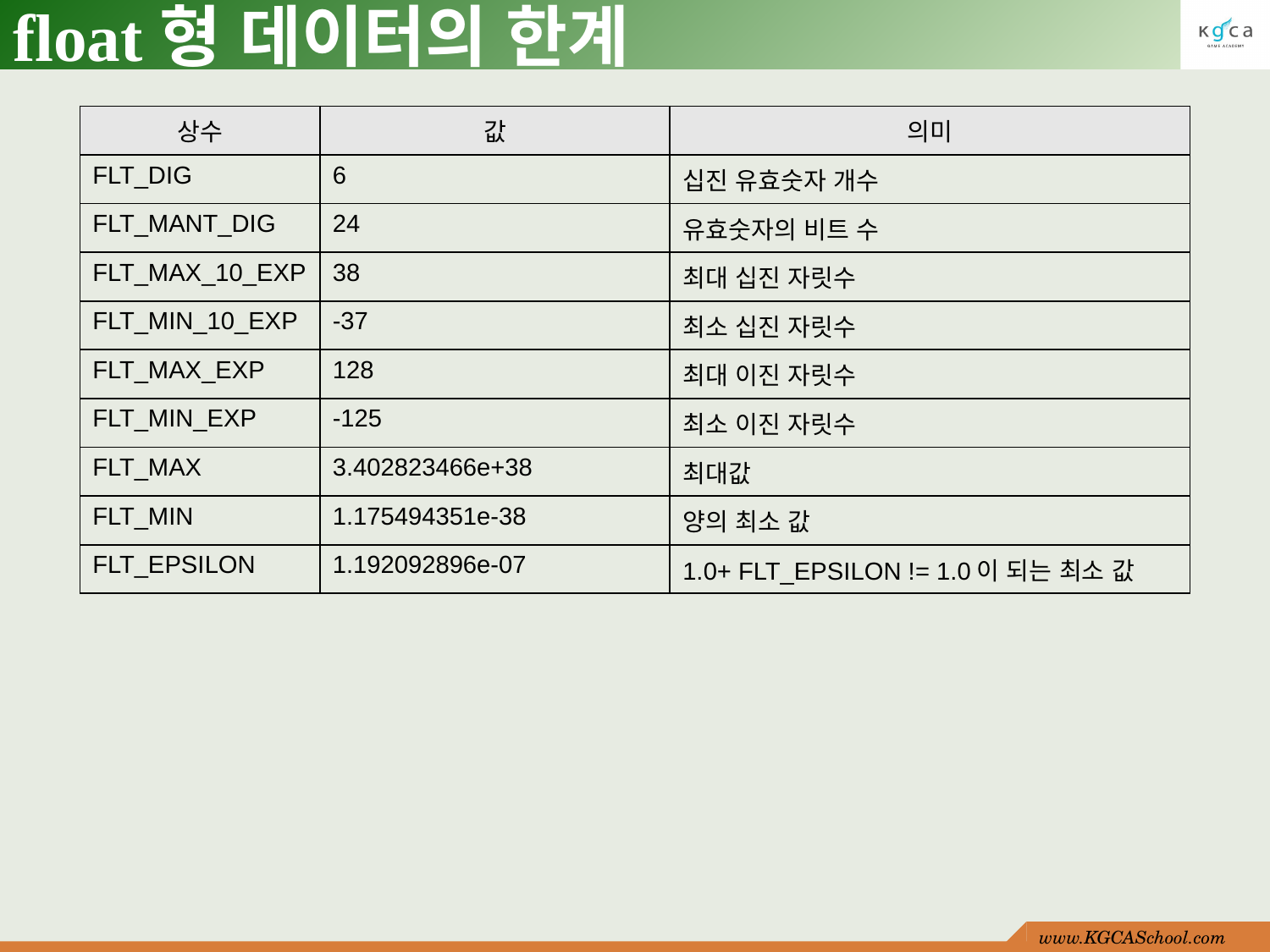

# float형 데이터의 한계
| 상수 | 값 | 의미 |
| --- | --- | --- |
| FLT\_DIG | 6 | 십진 유효숫자 개수 |
| FLT\_MANT\_DIG | 24 | 유효숫자의 비트 수 |
| FLT\_MAX\_10\_EXP | 38 | 최대 십진 자릿수 |
| FLT\_MIN\_10\_EXP | -37 | 최소 십진 자릿수 |
| FLT\_MAX\_EXP | 128 | 최대 이진 자릿수 |
| FLT\_MIN\_EXP | -125 | 최소 이진 자릿수 |
| FLT\_MAX | 3.402823466e+38 | 최대값 |
| FLT\_MIN | 1.175494351e-38 | 양의 최소 값 |
| FLT\_EPSILON | 1.192092896e-07 | 1.0+ FLT\_EPSILON != 1.0이 되는 최소 값 |